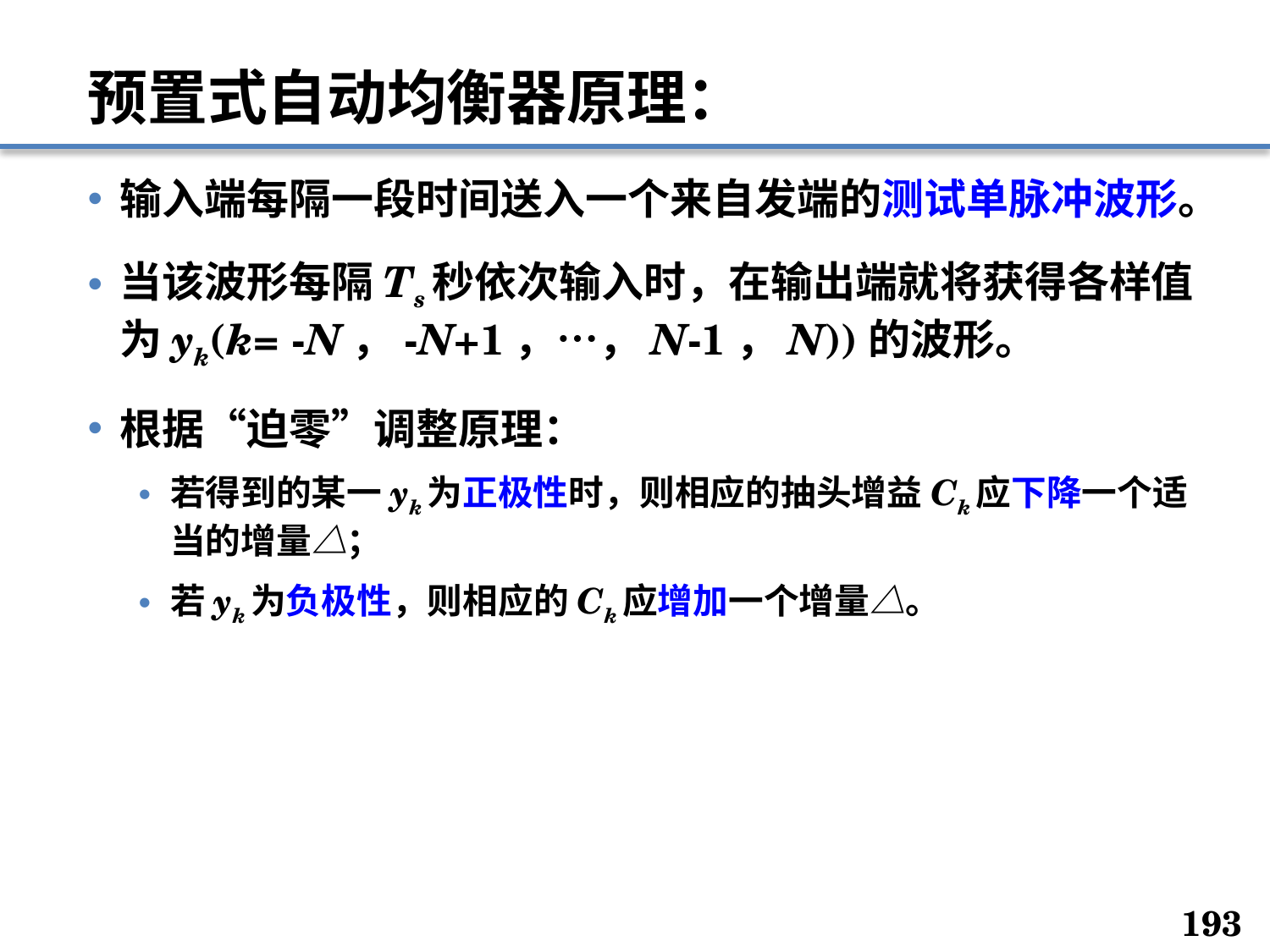

# 预置式自动均衡器原理：
输入端每隔一段时间送入一个来自发端的测试单脉冲波形。
当该波形每隔Ts秒依次输入时，在输出端就将获得各样值为yk(k= -N，-N+1，…，N-1，N))的波形。
根据“迫零”调整原理：
若得到的某一yk为正极性时，则相应的抽头增益Ck应下降一个适当的增量△；
若yk为负极性，则相应的Ck应增加一个增量△。
193